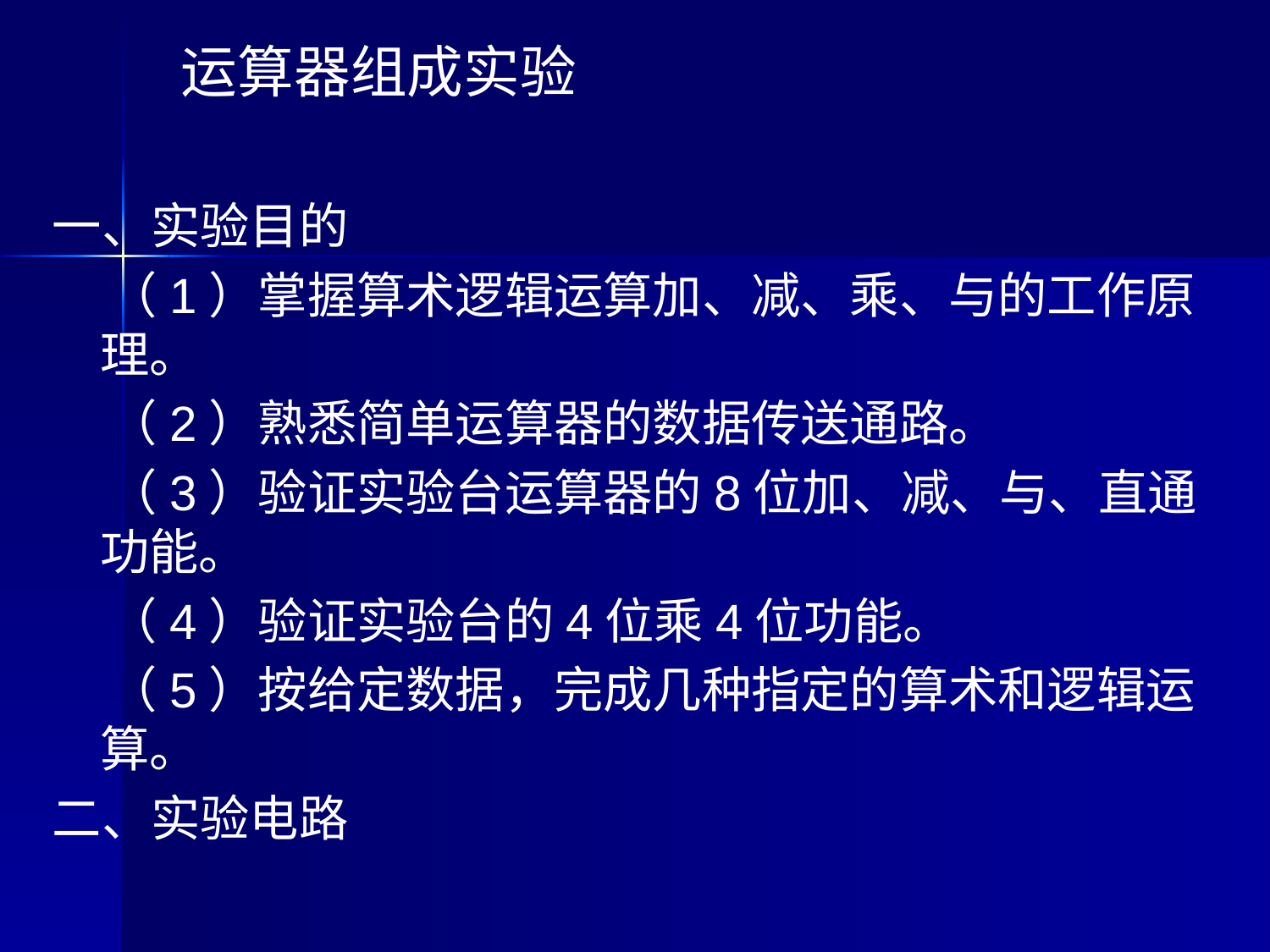

运算器组成实验
一、实验目的
    （1）掌握算术逻辑运算加、减、乘、与的工作原理。
    （2）熟悉简单运算器的数据传送通路。
    （3）验证实验台运算器的8位加、减、与、直通功能。
    （4）验证实验台的4位乘4位功能。
    （5）按给定数据，完成几种指定的算术和逻辑运算。
二、实验电路